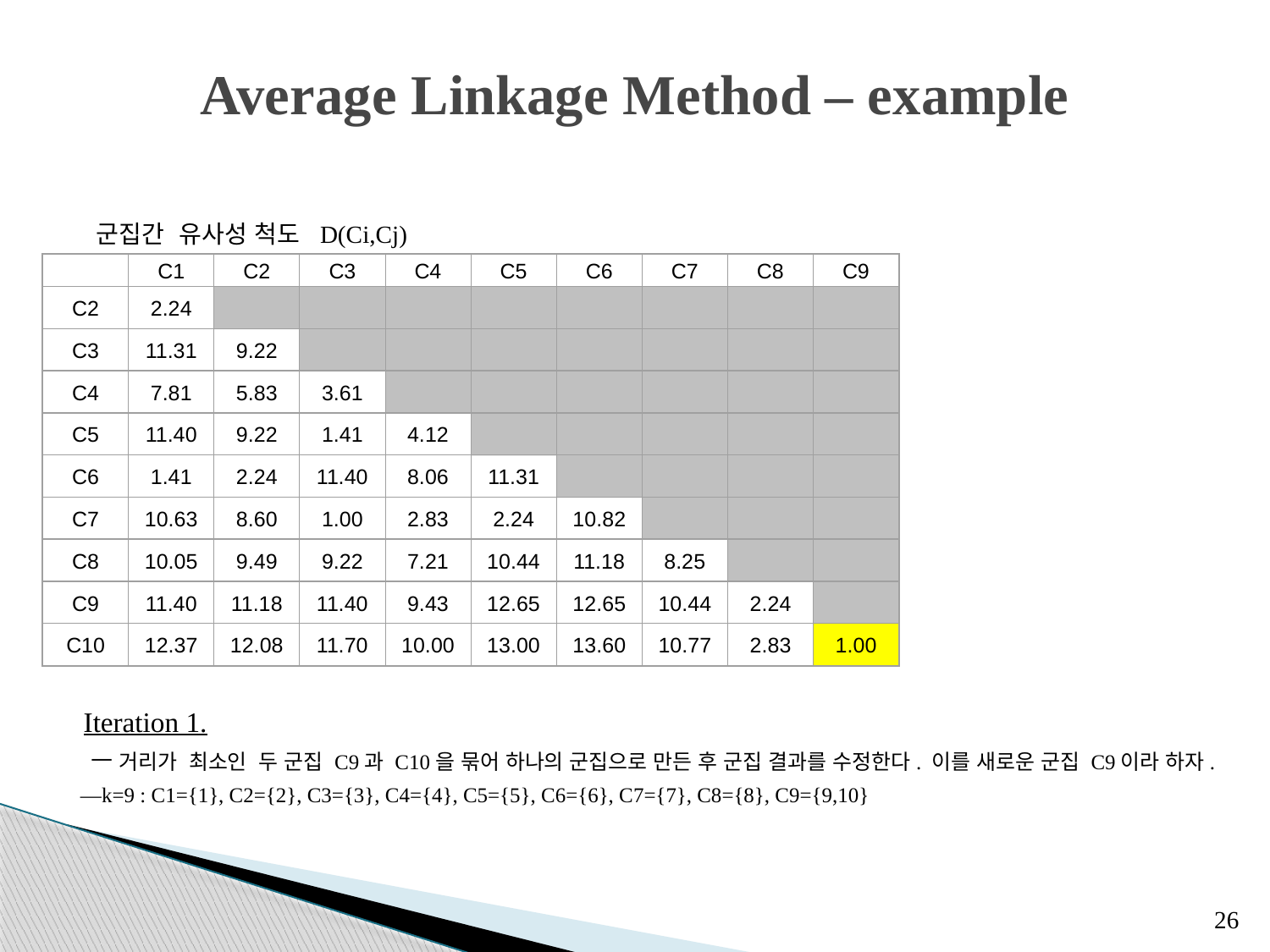

# Average Linkage Method – example

         군집간  유사성 척도  D(Ci,Cj)

        Iteration 1.
         —거리가  최소인  두 군집 C9과 C10을 묶어 하나의 군집으로 만든 후 군집 결과를 수정한다. 이를 새로운 군집 C9이라 하자.
          —k=9 : C1={1}, C2={2}, C3={3}, C4={4}, C5={5}, C6={6}, C7={7}, C8={8}, C9={9,10}

C1

C2

C3

C4

C5

C6

C7

C8

C9

C2

2.24

C3

11.31

9.22

C4

7.81

5.83

3.61

C5

11.40

9.22

1.41

4.12

C6

1.41

2.24

11.40

8.06

11.31

C7

10.63

8.60

1.00

2.83

2.24

10.82

C8

10.05

9.49

9.22

7.21

10.44

11.18

8.25

C9

11.40

11.18

11.40

9.43

12.65

12.65

10.44

2.24

C10

12.37

12.08

11.70

10.00

13.00

13.60

10.77

2.83

1.00

26